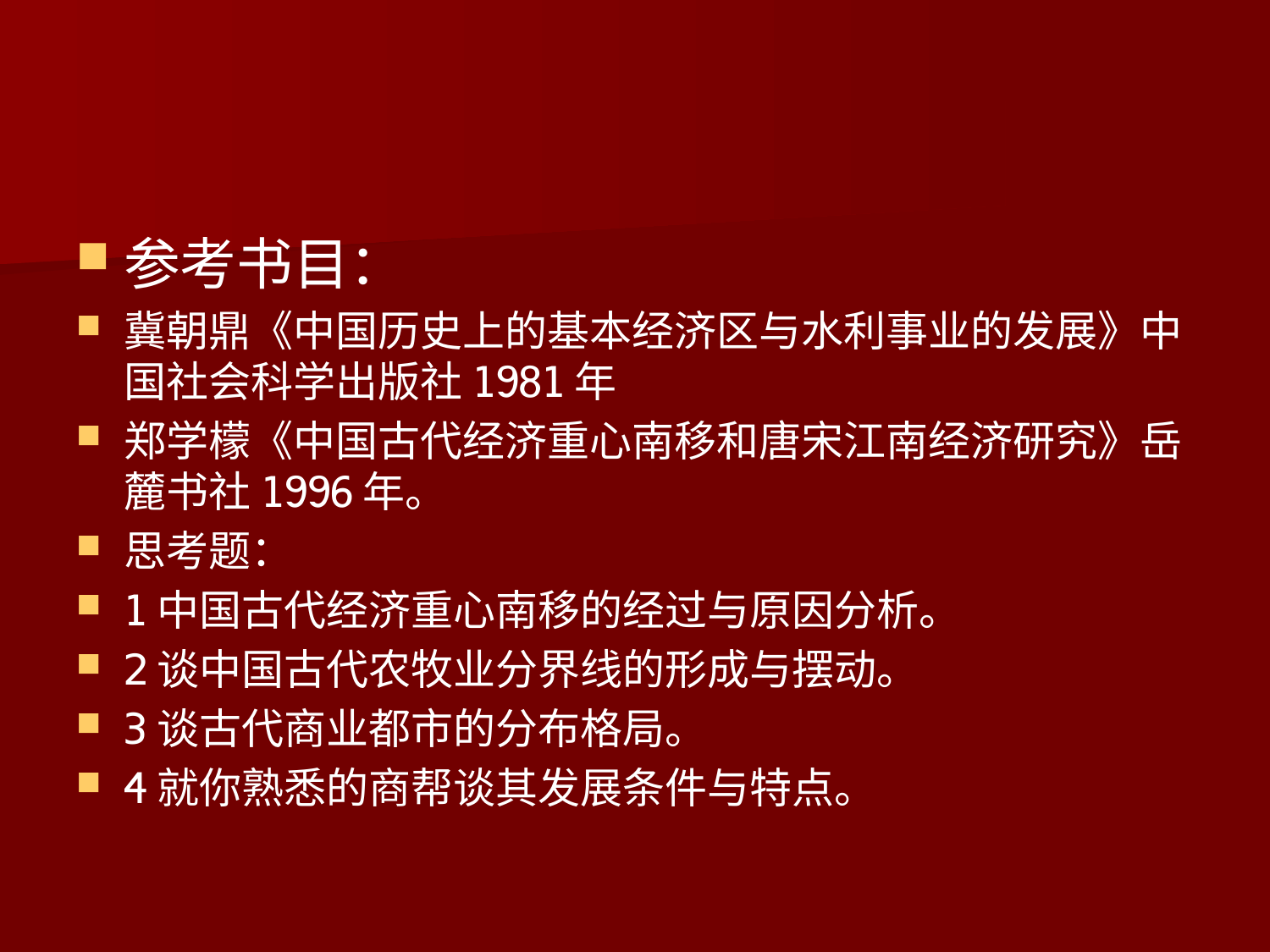

#
参考书目：
冀朝鼎《中国历史上的基本经济区与水利事业的发展》中国社会科学出版社1981年
郑学檬《中国古代经济重心南移和唐宋江南经济研究》岳麓书社1996年。
思考题：
1中国古代经济重心南移的经过与原因分析。
2谈中国古代农牧业分界线的形成与摆动。
3谈古代商业都市的分布格局。
4就你熟悉的商帮谈其发展条件与特点。